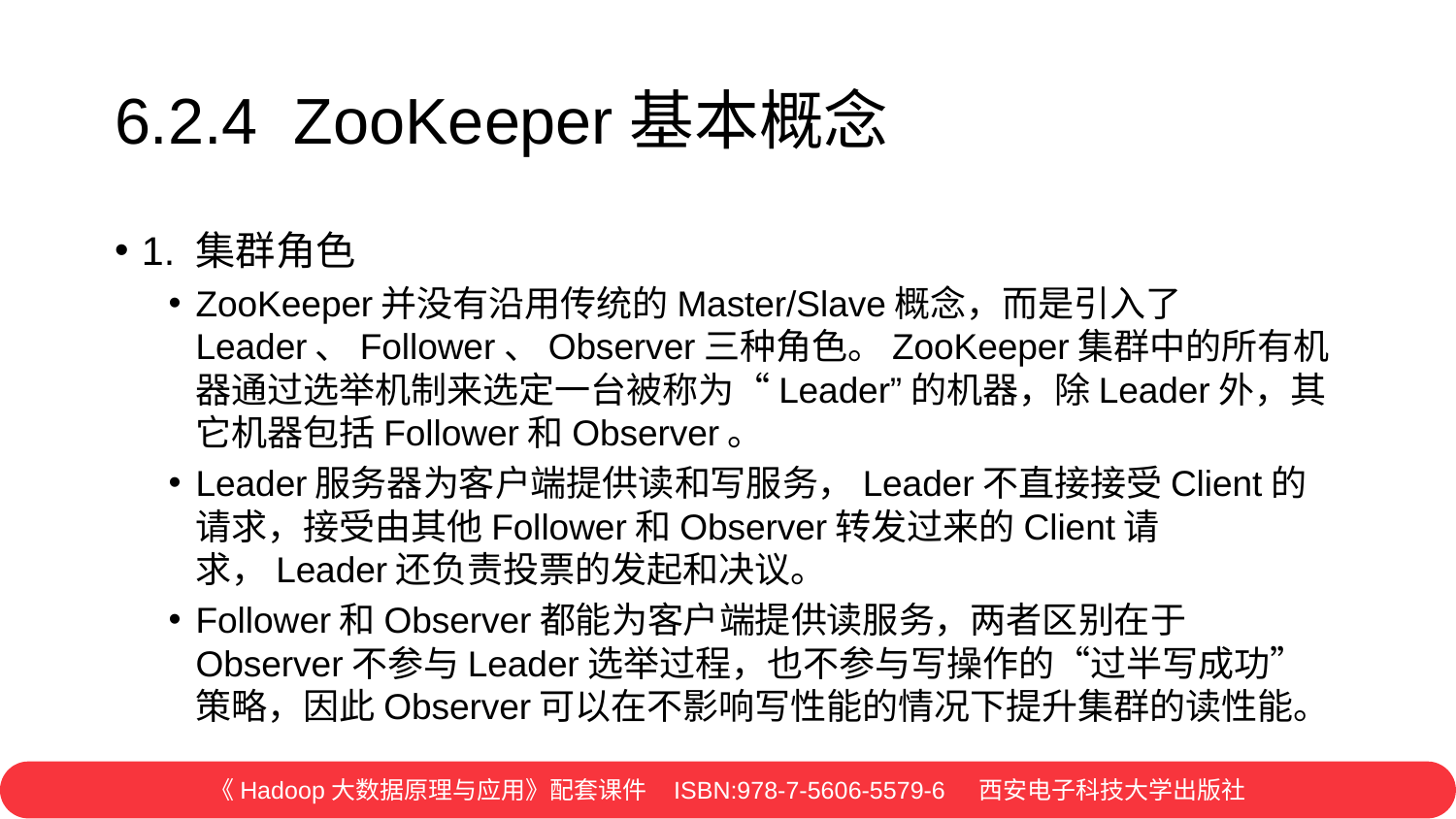

# 6.2.4  ZooKeeper基本概念
1. 集群角色
ZooKeeper并没有沿用传统的Master/Slave概念，而是引入了Leader、Follower、Observer三种角色。ZooKeeper集群中的所有机器通过选举机制来选定一台被称为“Leader”的机器，除Leader外，其它机器包括Follower和Observer。
Leader服务器为客户端提供读和写服务，Leader不直接接受Client的请求，接受由其他Follower和Observer转发过来的Client请求，Leader还负责投票的发起和决议。
Follower和Observer都能为客户端提供读服务，两者区别在于Observer不参与Leader选举过程，也不参与写操作的“过半写成功”策略，因此Observer可以在不影响写性能的情况下提升集群的读性能。